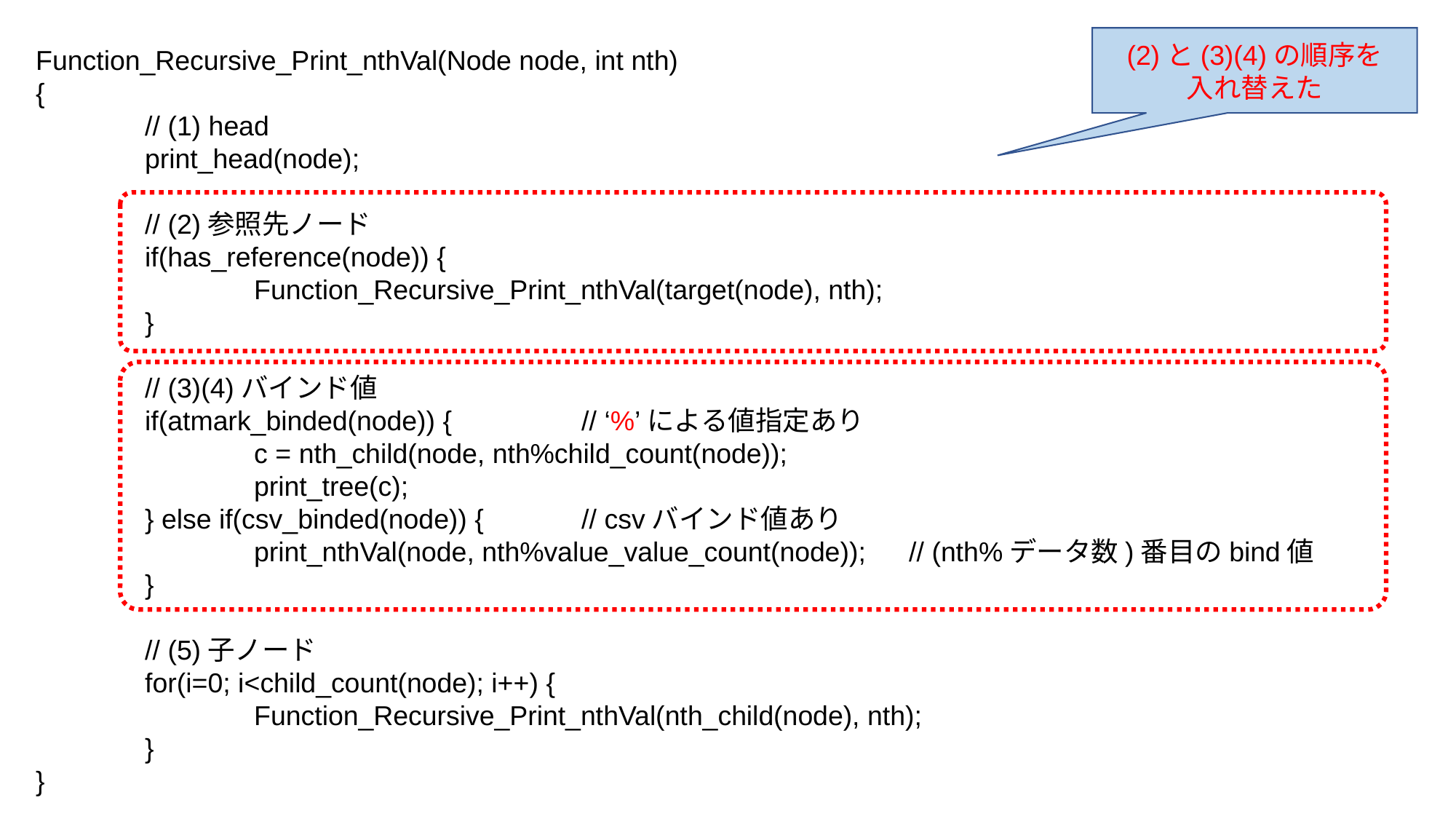

(2)と(3)(4)の順序を
入れ替えた
Function_Recursive_Print_nthVal(Node node, int nth)
{
	// (1) head
	print_head(node);

	// (2)参照先ノード
	if(has_reference(node)) {
		Function_Recursive_Print_nthVal(target(node), nth);
	}

	// (3)(4)バインド値
	if(atmark_binded(node)) {		// ‘%’による値指定あり
		c = nth_child(node, nth%child_count(node));
		print_tree(c);
	} else if(csv_binded(node)) {	// csvバインド値あり
		print_nthVal(node, nth%value_value_count(node));	// (nth%データ数)番目のbind値
	}

	// (5)子ノード
	for(i=0; i<child_count(node); i++) {
		Function_Recursive_Print_nthVal(nth_child(node), nth);
	}
}